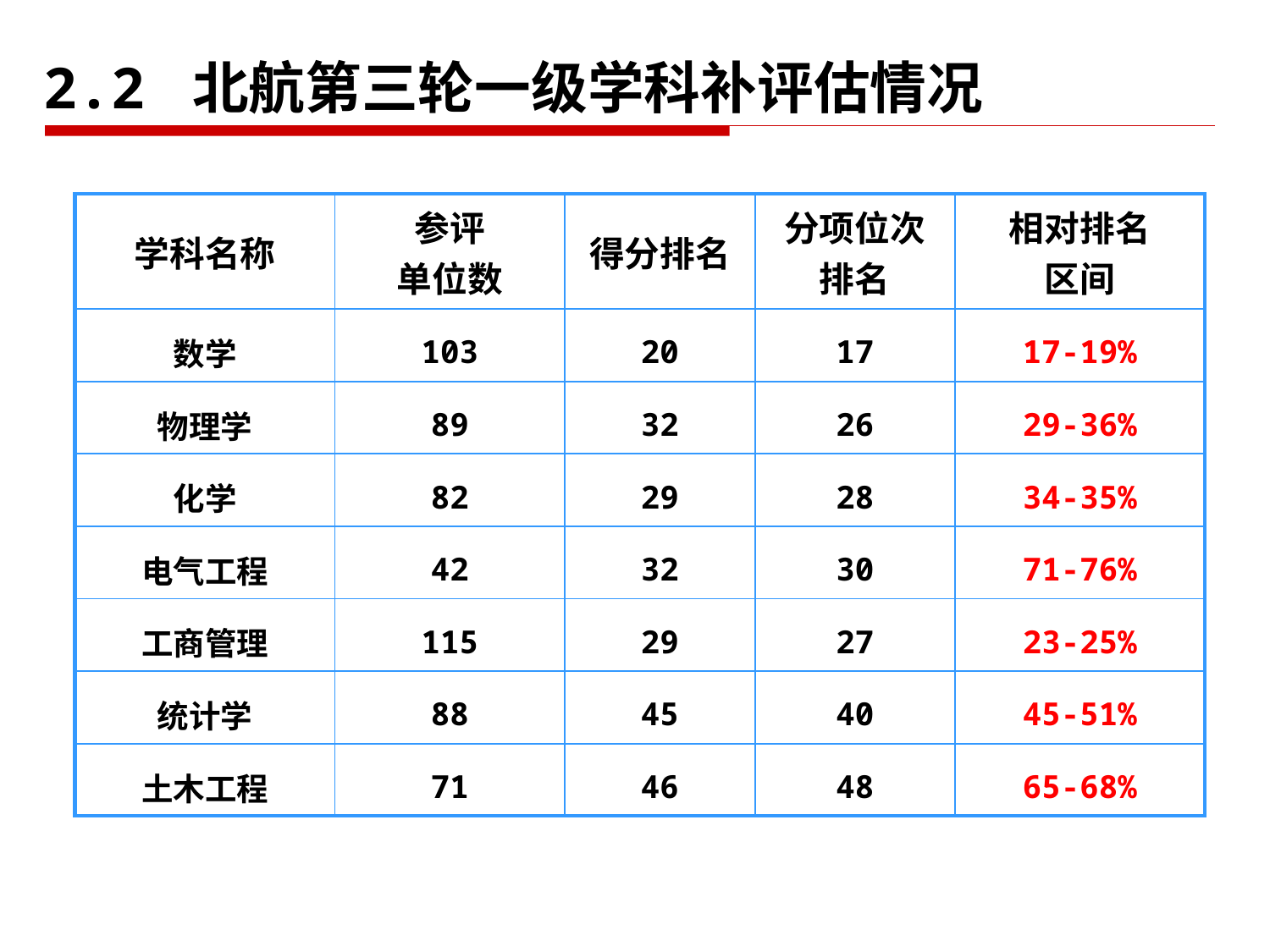

2.2 北航第三轮一级学科补评估情况
| 学科名称 | 参评 单位数 | 得分排名 | 分项位次排名 | 相对排名 区间 |
| --- | --- | --- | --- | --- |
| 数学 | 103 | 20 | 17 | 17-19% |
| 物理学 | 89 | 32 | 26 | 29-36% |
| 化学 | 82 | 29 | 28 | 34-35% |
| 电气工程 | 42 | 32 | 30 | 71-76% |
| 工商管理 | 115 | 29 | 27 | 23-25% |
| 统计学 | 88 | 45 | 40 | 45-51% |
| 土木工程 | 71 | 46 | 48 | 65-68% |